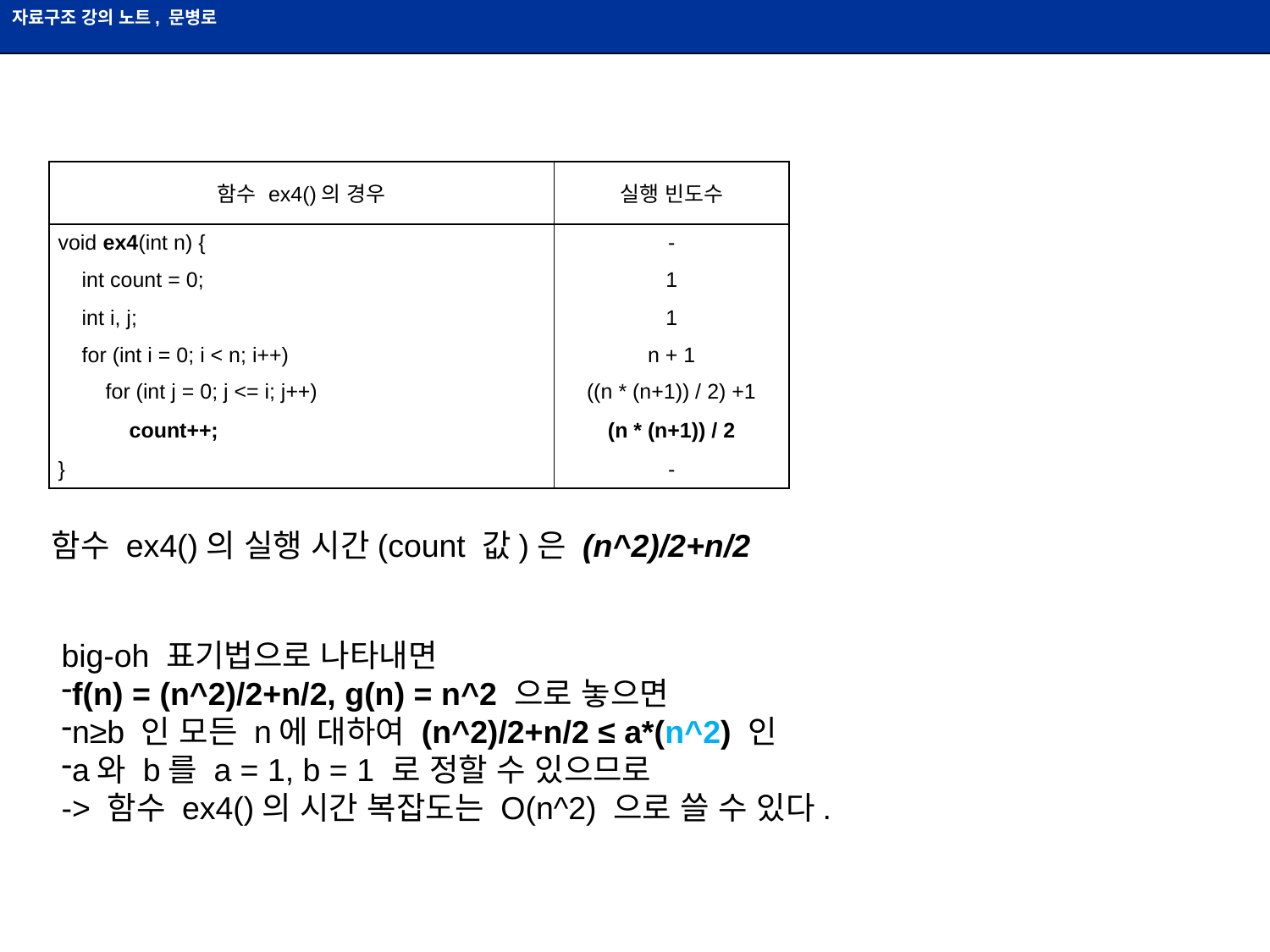

| 함수 ex4()의 경우 | 실행 빈도수 |
| --- | --- |
| void ex4(int n) { | - |
| int count = 0; | 1 |
| int i, j; | 1 |
| for (int i = 0; i < n; i++) | n + 1 |
| for (int j = 0; j <= i; j++) | ((n \* (n+1)) / 2) +1 |
| count++; | (n \* (n+1)) / 2 |
| } | - |
함수 ex4()의 실행 시간(count 값)은 (n^2)/2+n/2
big-oh 표기법으로 나타내면
f(n) = (n^2)/2+n/2, g(n) = n^2 으로 놓으면
n≥b 인 모든 n에 대하여 (n^2)/2+n/2 ≤ a*(n^2) 인
a와 b를 a = 1, b = 1 로 정할 수 있으므로
-> 함수 ex4()의 시간 복잡도는 O(n^2) 으로 쓸 수 있다.